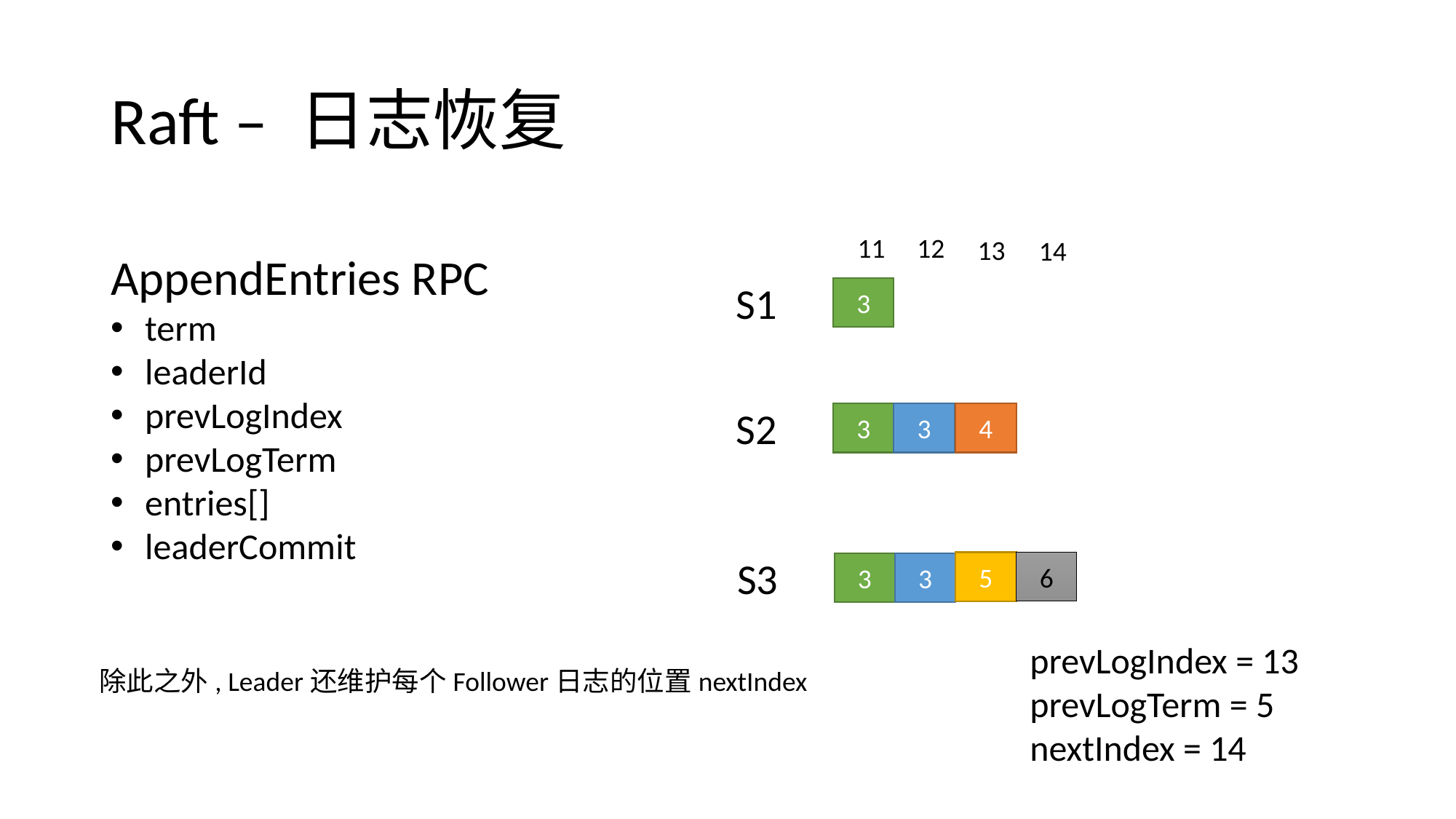

# Raft – 日志恢复
11
12
13
14
AppendEntries RPC
term
leaderId
prevLogIndex
prevLogTerm
entries[]
leaderCommit

S1
3
S2
3
3
4
S3
5
6
3
3
prevLogIndex = 13
prevLogTerm = 5
nextIndex = 14
除此之外, Leader还维护每个Follower日志的位置nextIndex